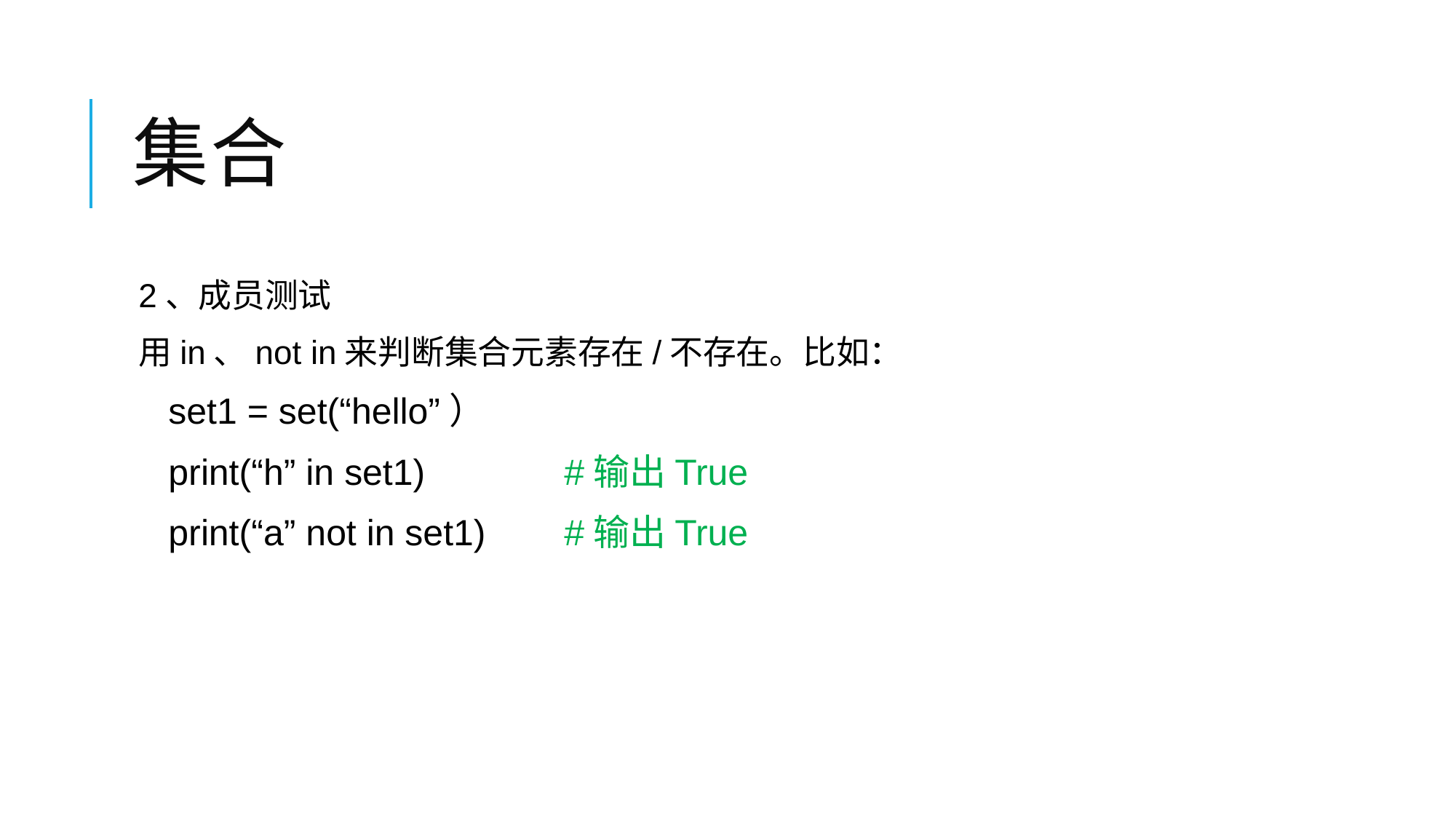

# 集合
2、成员测试
用in、not in来判断集合元素存在/不存在。比如：
    set1 = set(“hello”）
    print(“h” in set1)		#输出True
    print(“a” not in set1)	#输出True